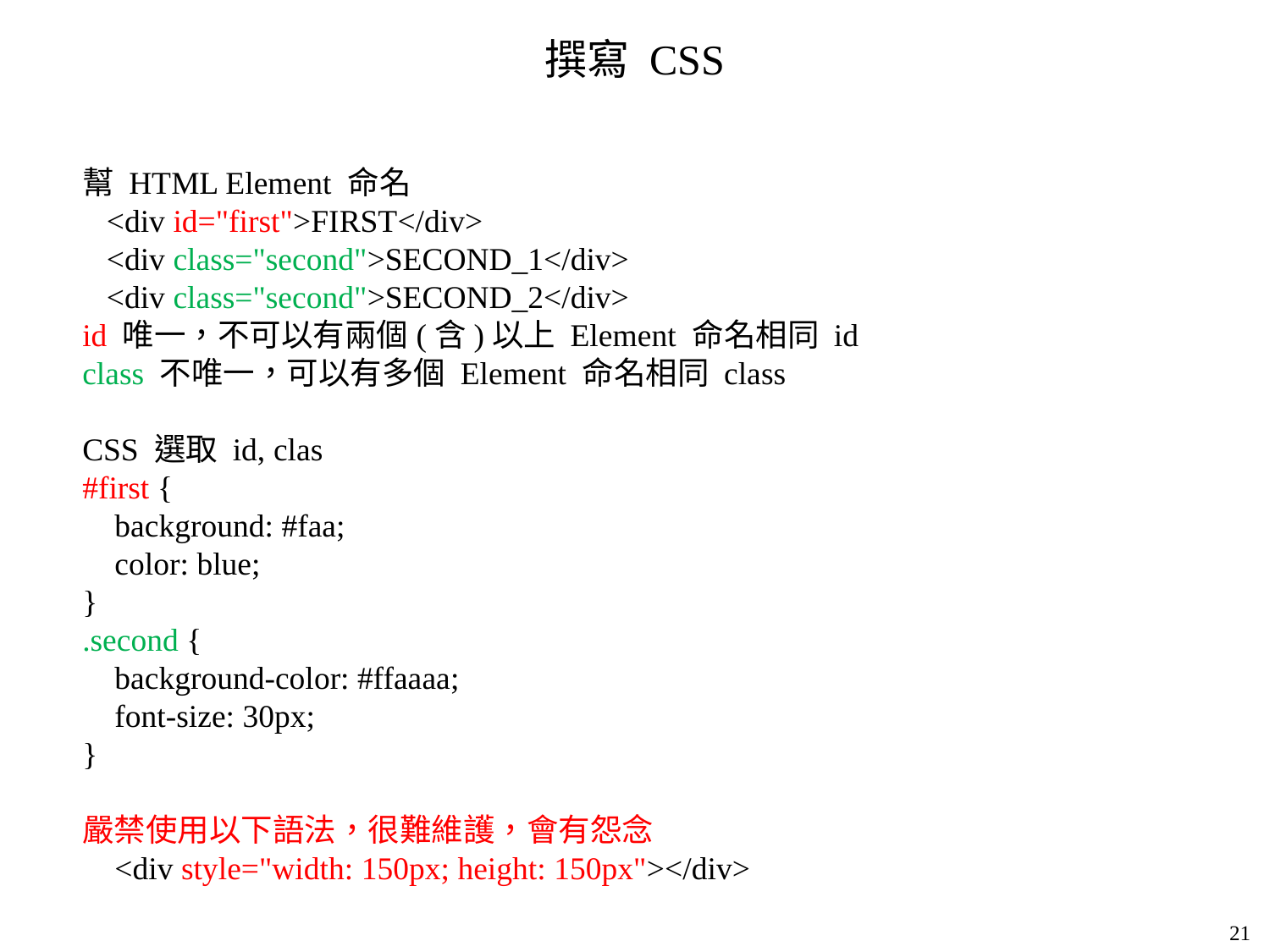

撰寫 CSS
幫 HTML Element 命名
   <div id="first">FIRST</div>
   <div class="second">SECOND_1</div>
   <div class="second">SECOND_2</div>
id 唯一，不可以有兩個(含)以上 Element 命名相同 id
class 不唯一，可以有多個 Element 命名相同 class

CSS 選取 id, clas
#first {
    background: #faa;
    color: blue;
}
.second {
    background-color: #ffaaaa;
    font-size: 30px;
}

嚴禁使用以下語法，很難維護，會有怨念
    <div style="width: 150px; height: 150px"></div>
21